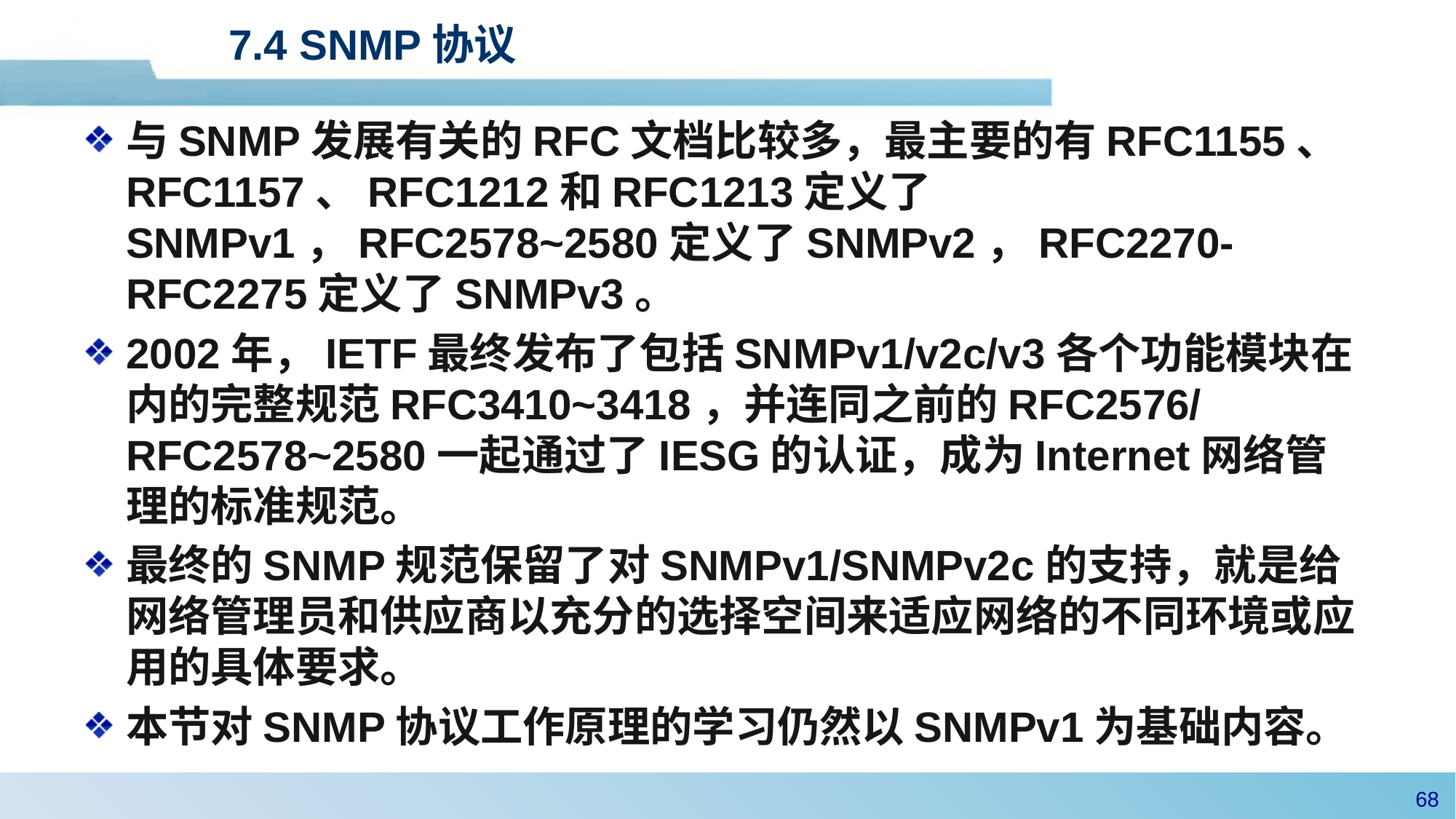

# 7.4 SNMP协议
与SNMP发展有关的RFC文档比较多，最主要的有RFC1155、RFC1157、RFC1212和RFC1213定义了SNMPv1，RFC2578~2580定义了SNMPv2，RFC2270-RFC2275定义了SNMPv3。
2002年，IETF最终发布了包括SNMPv1/v2c/v3各个功能模块在内的完整规范RFC3410~3418，并连同之前的RFC2576/RFC2578~2580一起通过了IESG的认证，成为Internet网络管理的标准规范。
最终的SNMP规范保留了对SNMPv1/SNMPv2c的支持，就是给网络管理员和供应商以充分的选择空间来适应网络的不同环境或应用的具体要求。
本节对SNMP协议工作原理的学习仍然以SNMPv1为基础内容。
68